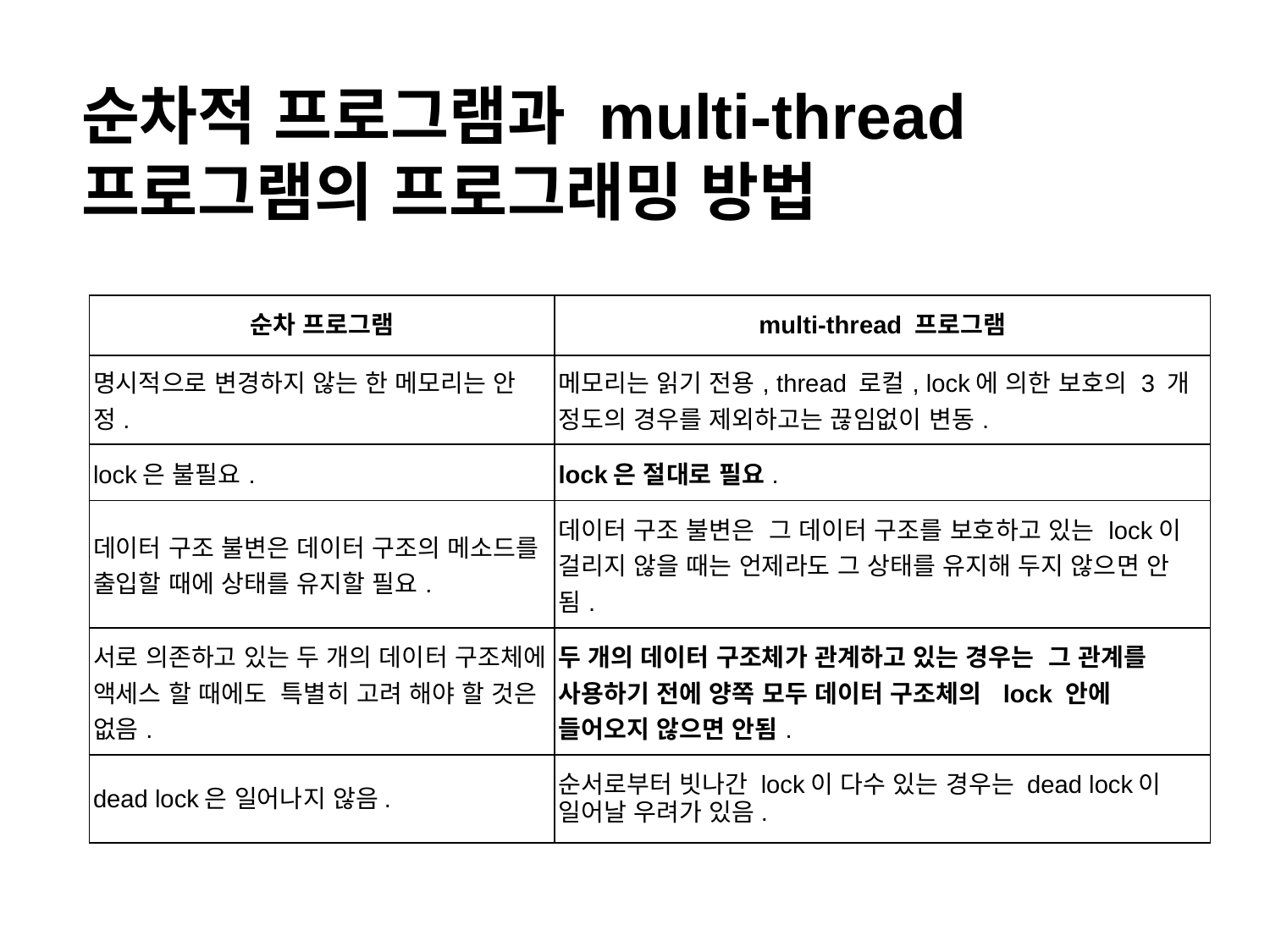

순차적 프로그램과 multi-thread 프로그램의 프로그래밍 방법
| 순차 프로그램 | multi-thread 프로그램 |
| --- | --- |
| 명시적으로 변경하지 않는 한 메모리는 안정. | 메모리는 읽기 전용, thread 로컬, lock에 의한 보호의 3 개 정도의 경우를 제외하고는 끊임없이 변동. |
| lock은 불필요. | lock은 절대로 필요. |
| 데이터 구조 불변은 데이터 구조의 메소드를 출입할 때에 상태를 유지할 필요. | 데이터 구조 불변은  그 데이터 구조를 보호하고 있는 lock이 걸리지 않을 때는 언제라도 그 상태를 유지해 두지 않으면 안됨. |
| 서로 의존하고 있는 두 개의 데이터 구조체에 액세스 할 때에도  특별히 고려 해야 할 것은 없음. | 두 개의 데이터 구조체가 관계하고 있는 경우는  그 관계를 사용하기 전에 양쪽 모두 데이터 구조체의 lock 안에 들어오지 않으면 안됨. |
| dead lock은 일어나지 않음. | 순서로부터 빗나간 lock이 다수 있는 경우는 dead lock이 일어날 우려가 있음. |